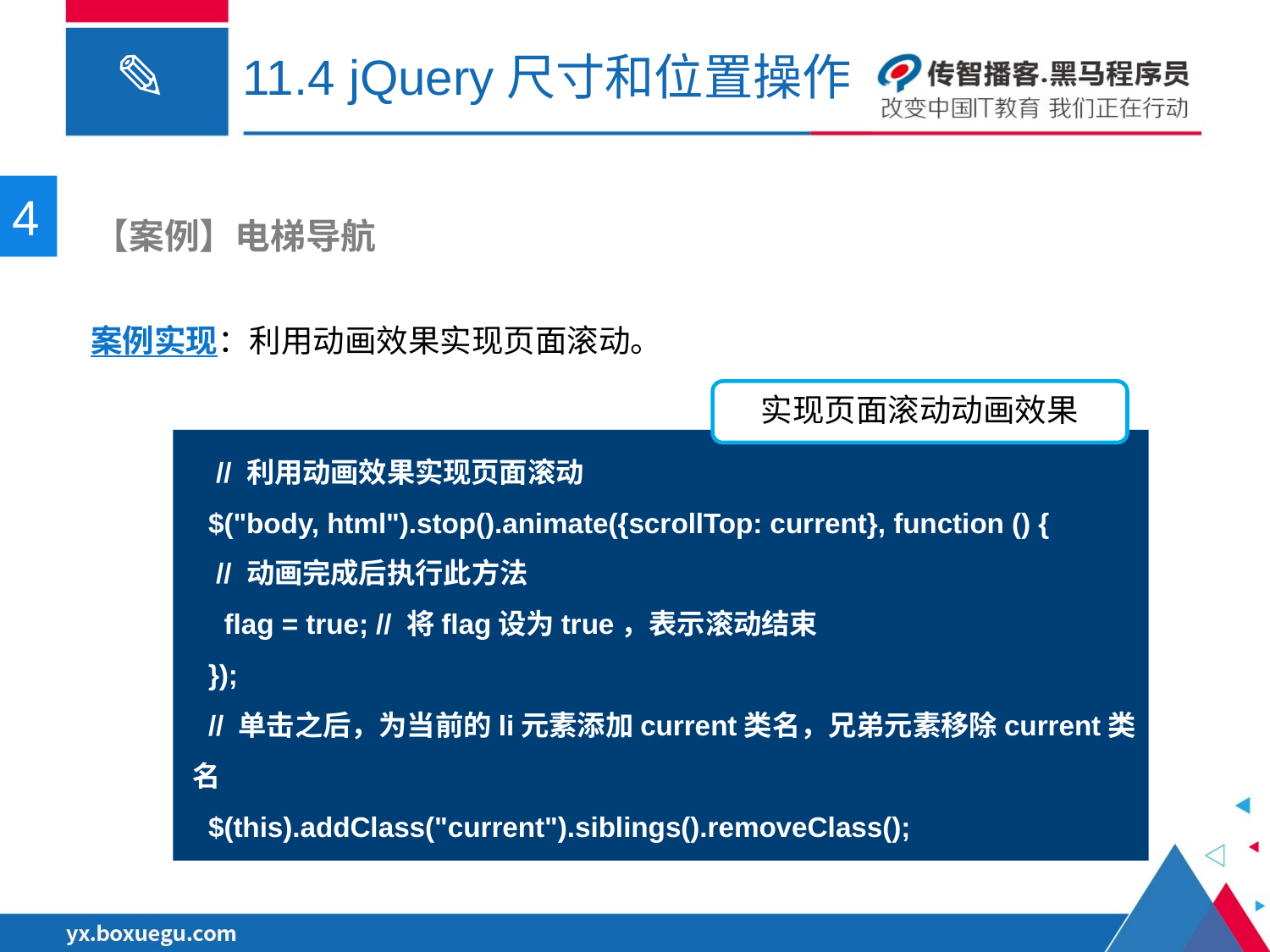

# 11.4 jQuery尺寸和位置操作

4
  【案例】电梯导航
案例实现：利用动画效果实现页面滚动。
实现页面滚动动画效果

   // 利用动画效果实现页面滚动
  $("body, html").stop().animate({scrollTop: current}, function () {
   // 动画完成后执行此方法
    flag = true; // 将flag设为true，表示滚动结束
  });
  // 单击之后，为当前的li元素添加current类名，兄弟元素移除current类名
  $(this).addClass("current").siblings().removeClass();
});